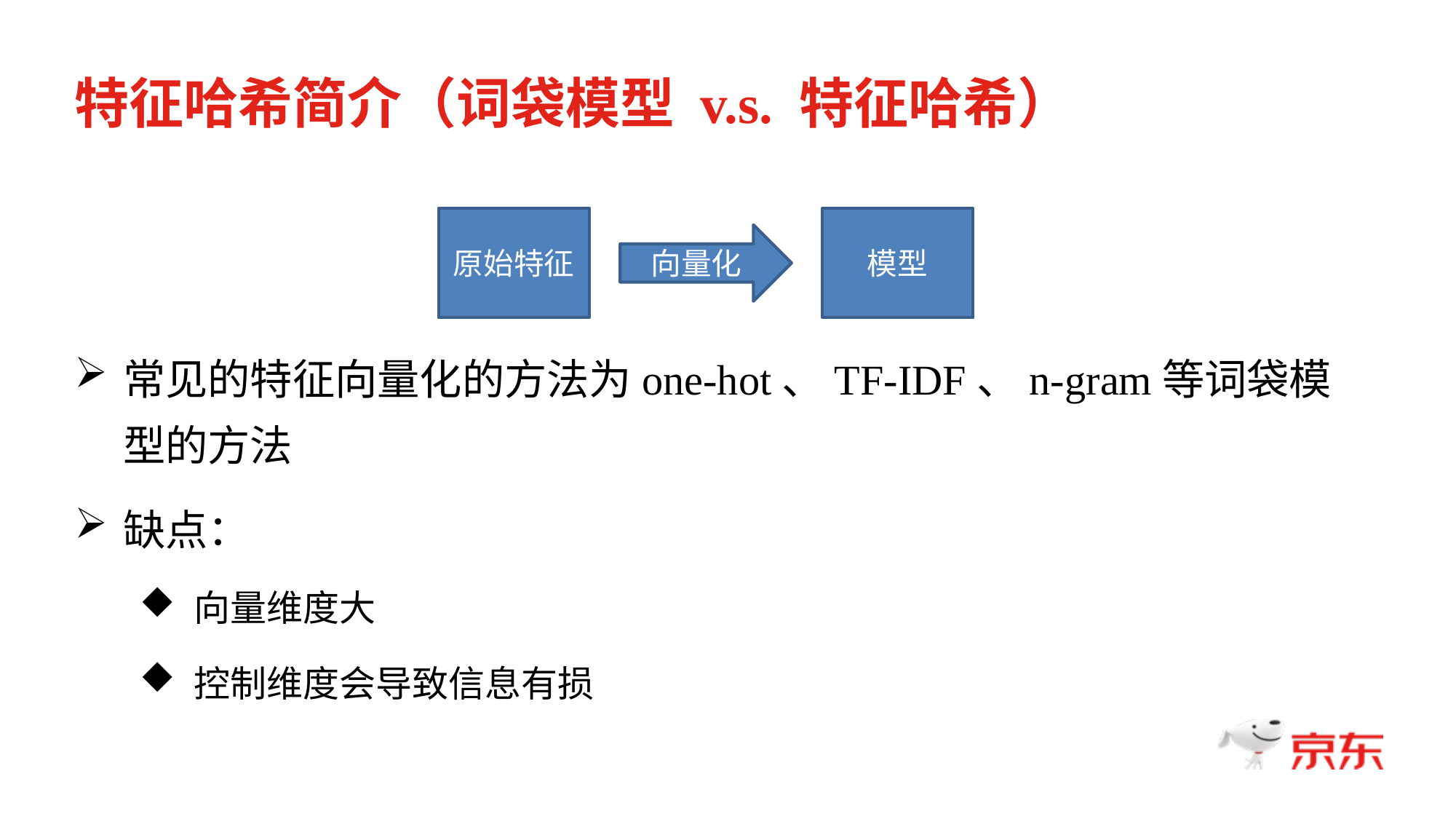

特征哈希简介（词袋模型 v.s. 特征哈希）

常见的特征向量化的方法为one-hot、TF-IDF、n-gram等词袋模型的方法
缺点：
向量维度大
控制维度会导致信息有损
原始特征
模型
向量化